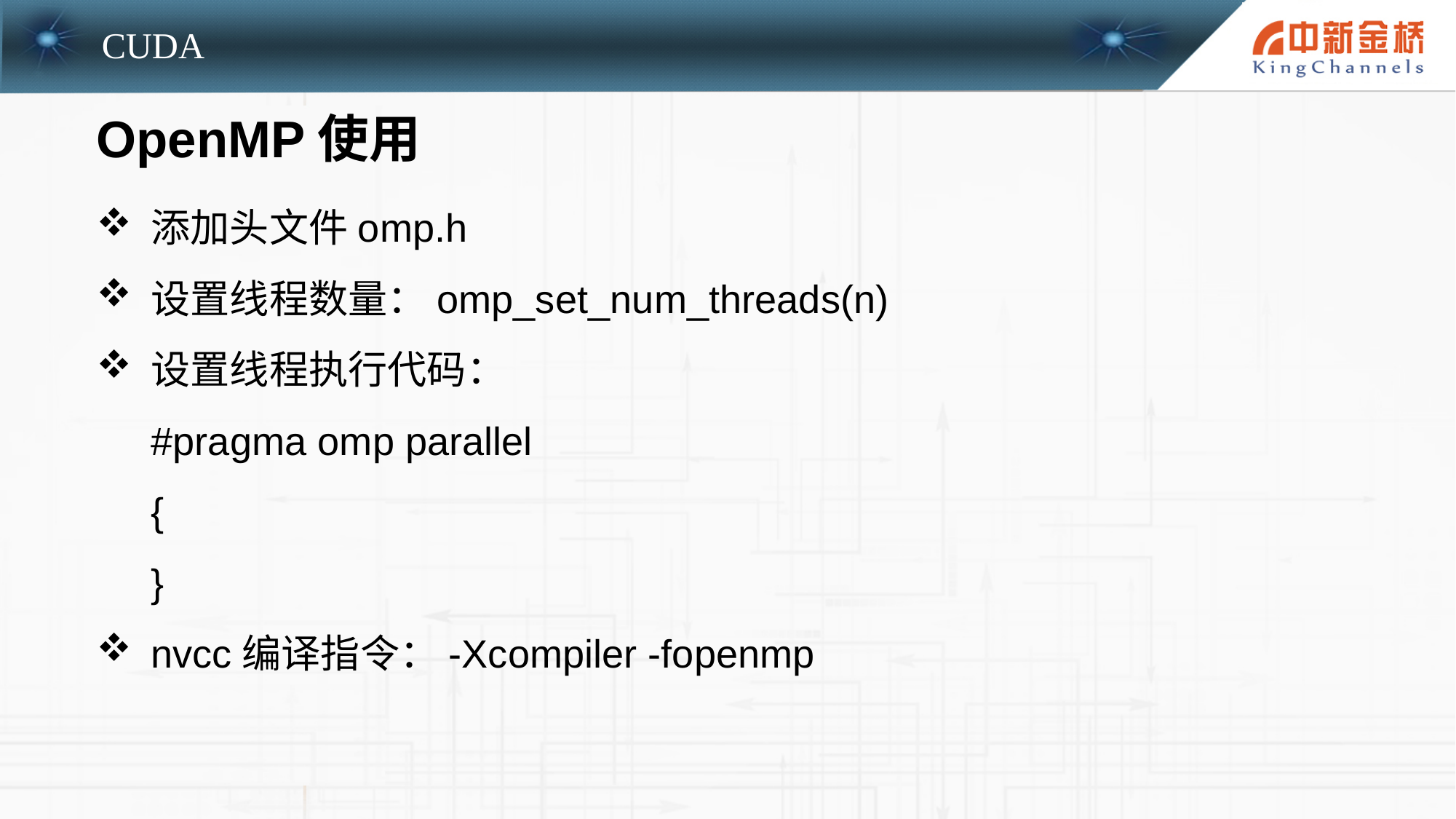

OpenMP使用
添加头文件omp.h
设置线程数量：omp_set_num_threads(n)
设置线程执行代码：
     #pragma omp parallel
     {
     }
nvcc编译指令：-Xcompiler -fopenmp